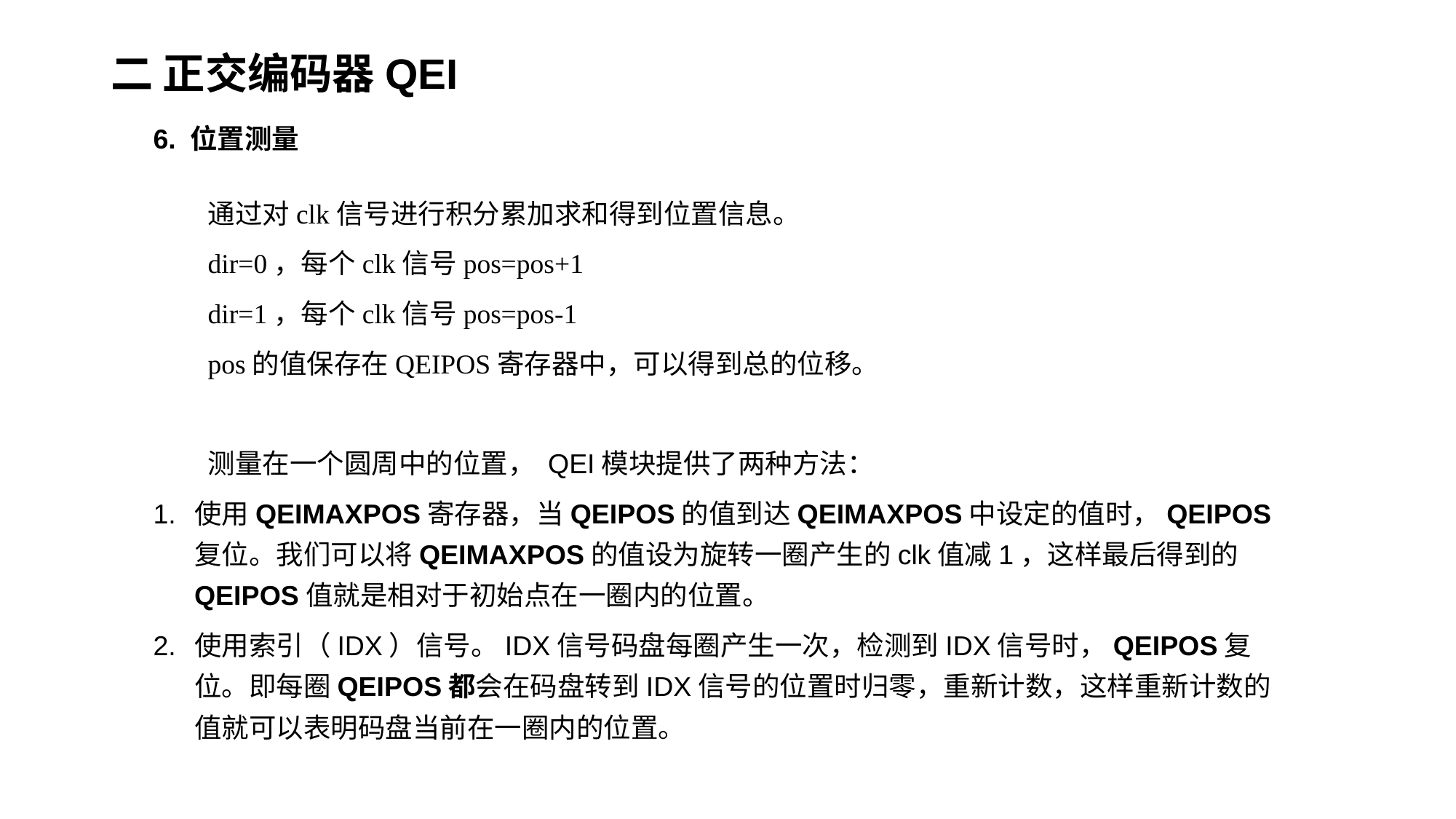

# 二 正交编码器QEI
6. 位置测量
通过对clk信号进行积分累加求和得到位置信息。
dir=0，每个clk信号pos=pos+1
dir=1，每个clk信号pos=pos-1
pos的值保存在QEIPOS寄存器中，可以得到总的位移。

测量在一个圆周中的位置， QEI模块提供了两种方法：
使用QEIMAXPOS寄存器，当QEIPOS的值到达QEIMAXPOS中设定的值时，QEIPOS复位。我们可以将QEIMAXPOS的值设为旋转一圈产生的clk值减1，这样最后得到的QEIPOS值就是相对于初始点在一圈内的位置。
使用索引（IDX）信号。IDX信号码盘每圈产生一次，检测到IDX信号时，QEIPOS复位。即每圈QEIPOS都会在码盘转到IDX信号的位置时归零，重新计数，这样重新计数的值就可以表明码盘当前在一圈内的位置。